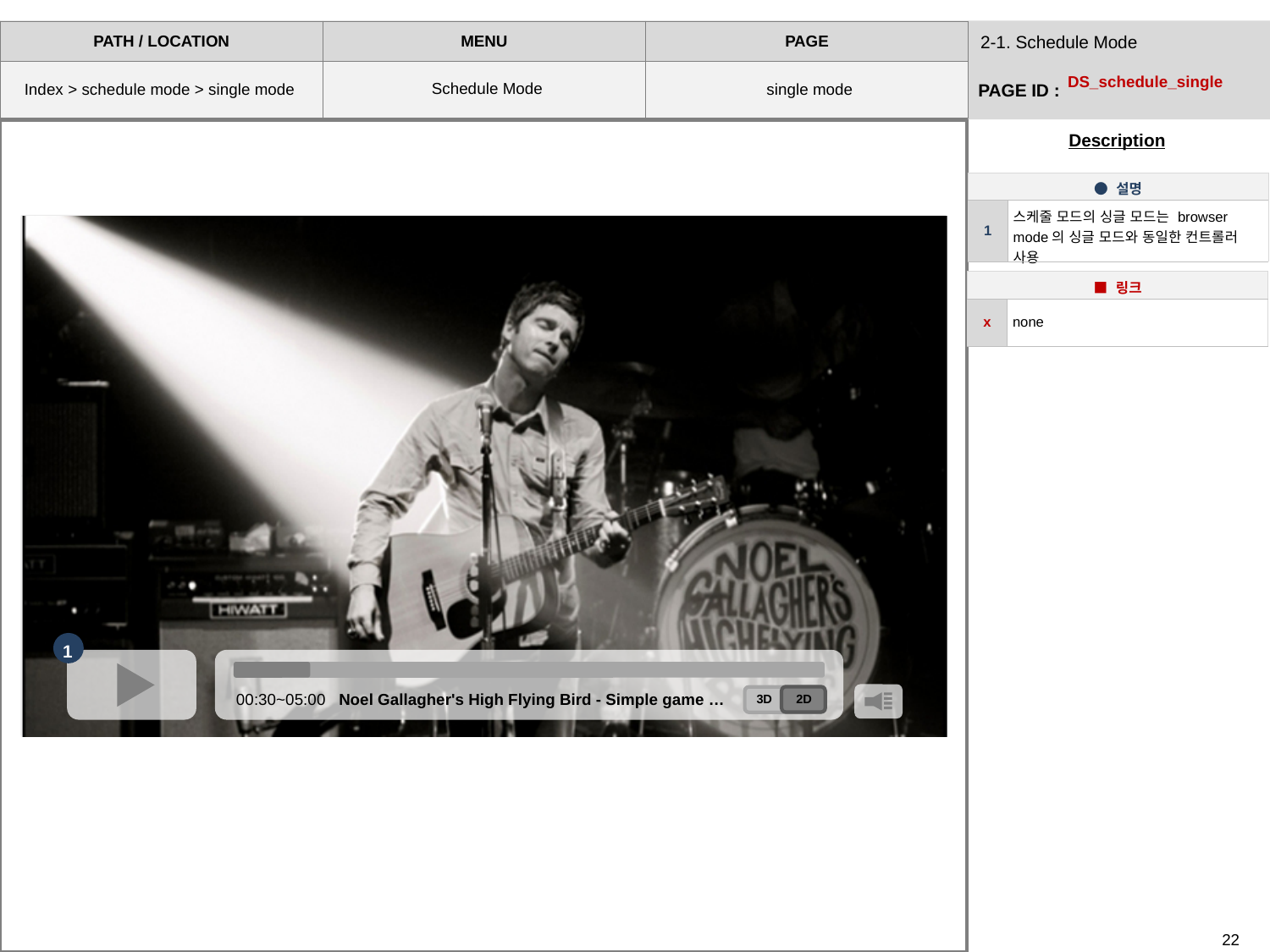

2-1. Schedule Mode
DS_schedule_single
Schedule Mode
single mode
Index > schedule mode > single mode
| ● 설명 |  |
| --- | --- |
| 1 | 스케줄 모드의 싱글 모드는 browser mode의 싱글 모드와 동일한 컨트롤러 사용 |

| ■ 링크 |  |
| --- | --- |
| x | none |
1

00:30~05:00   Noel Gallagher's High Flying Bird - Simple game …

3D

2D

22